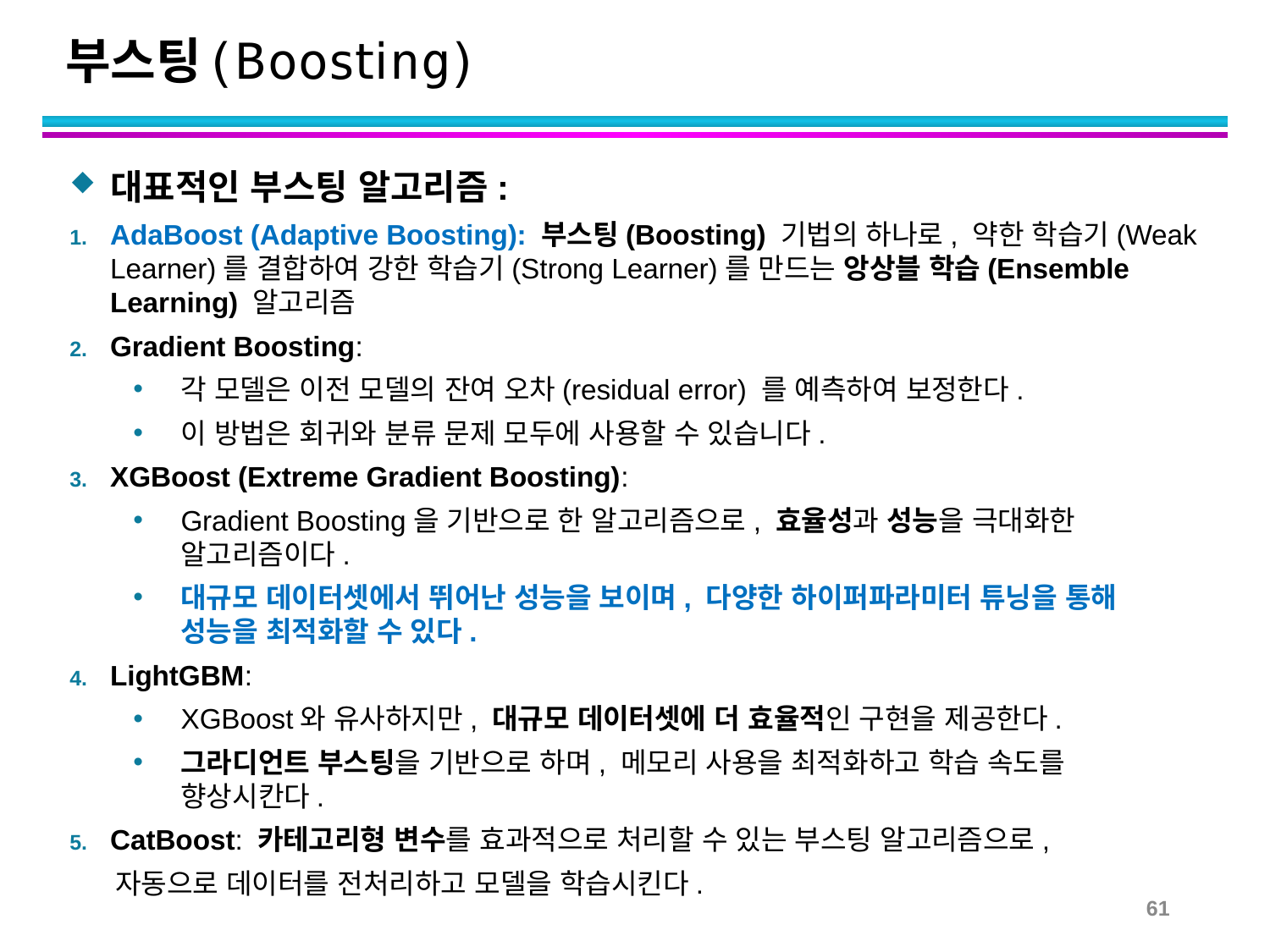

# 부스팅(Boosting)
대표적인 부스팅 알고리즘:
AdaBoost (Adaptive Boosting): 부스팅(Boosting) 기법의 하나로, 약한 학습기(Weak Learner)를 결합하여 강한 학습기(Strong Learner)를 만드는 앙상블 학습(Ensemble Learning) 알고리즘
Gradient Boosting:
각 모델은 이전 모델의 잔여 오차(residual error) 를 예측하여 보정한다.
이 방법은 회귀와 분류 문제 모두에 사용할 수 있습니다.
XGBoost (Extreme Gradient Boosting):
Gradient Boosting을 기반으로 한 알고리즘으로, 효율성과 성능을 극대화한 알고리즘이다.
대규모 데이터셋에서 뛰어난 성능을 보이며, 다양한 하이퍼파라미터 튜닝을 통해 성능을 최적화할 수 있다.
LightGBM:
XGBoost와 유사하지만, 대규모 데이터셋에 더 효율적인 구현을 제공한다.
그라디언트 부스팅을 기반으로 하며, 메모리 사용을 최적화하고 학습 속도를 향상시칸다.
CatBoost: 카테고리형 변수를 효과적으로 처리할 수 있는 부스팅 알고리즘으로,
     자동으로 데이터를 전처리하고 모델을 학습시킨다.
61